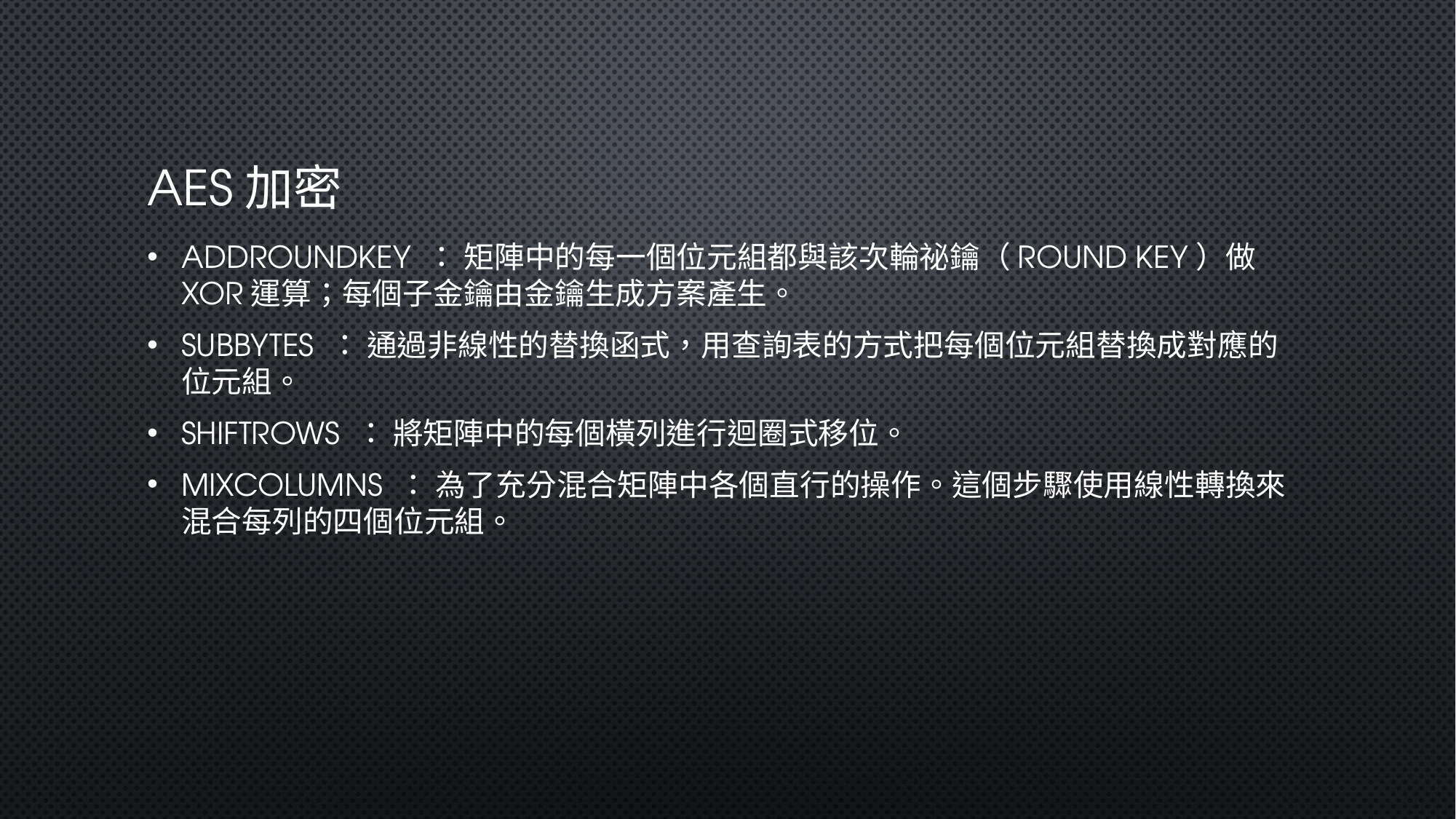

# AES加密
AddRoundKey ： 矩陣中的每一個位元組都與該次輪祕鑰（round key）做XOR運算；每個子金鑰由金鑰生成方案產生。
SubBytes ： 通過非線性的替換函式，用查詢表的方式把每個位元組替換成對應的位元組。
ShiftRows ： 將矩陣中的每個橫列進行迴圈式移位。
MixColumns ： 為了充分混合矩陣中各個直行的操作。這個步驟使用線性轉換來混合每列的四個位元組。